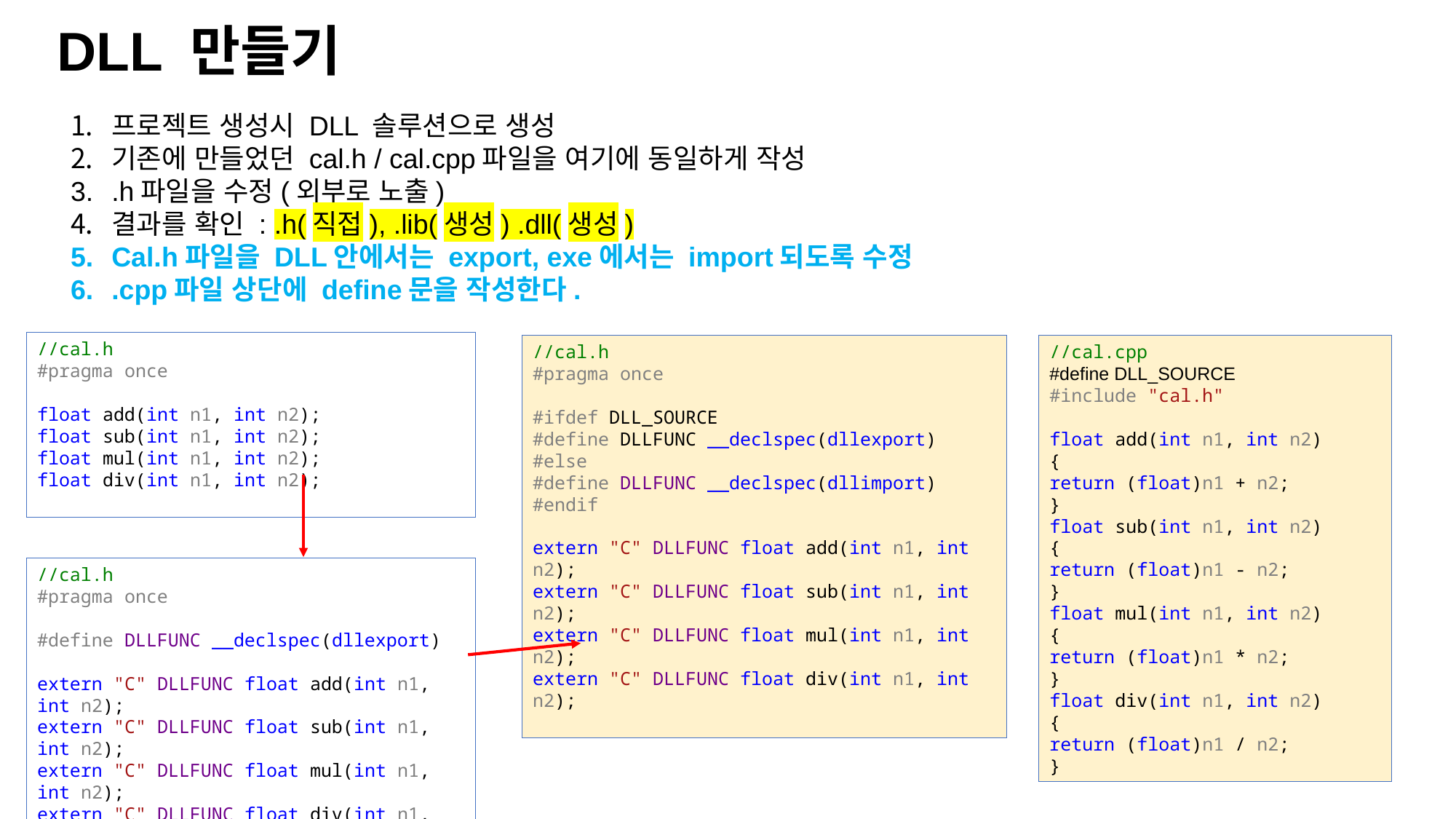

DLL 만들기
프로젝트 생성시 DLL 솔루션으로 생성
기존에 만들었던 cal.h / cal.cpp파일을 여기에 동일하게 작성
.h파일을 수정(외부로 노출)
결과를 확인 : .h(직접), .lib(생성) .dll(생성)
Cal.h파일을 DLL안에서는 export, exe에서는 import되도록 수정
.cpp파일 상단에 define문을 작성한다.
//cal.h
#pragma once

float add(int n1, int n2);
float sub(int n1, int n2);
float mul(int n1, int n2);
float div(int n1, int n2);

//cal.h
#pragma once

#ifdef DLL_SOURCE
#define DLLFUNC __declspec(dllexport)
#else
#define DLLFUNC __declspec(dllimport)
#endif

extern "C" DLLFUNC float add(int n1, int n2);
extern "C" DLLFUNC float sub(int n1, int n2);
extern "C" DLLFUNC float mul(int n1, int n2);
extern "C" DLLFUNC float div(int n1, int n2);

//cal.cpp
#define DLL_SOURCE
#include "cal.h"

float add(int n1, int n2)
{
return (float)n1 + n2;
}
float sub(int n1, int n2)
{
return (float)n1 - n2;
}
float mul(int n1, int n2)
{
return (float)n1 * n2;
}
float div(int n1, int n2)
{
return (float)n1 / n2;
}
//cal.h
#pragma once

#define DLLFUNC __declspec(dllexport)

extern "C" DLLFUNC float add(int n1, int n2);
extern "C" DLLFUNC float sub(int n1, int n2);
extern "C" DLLFUNC float mul(int n1, int n2);
extern "C" DLLFUNC float div(int n1, int n2);